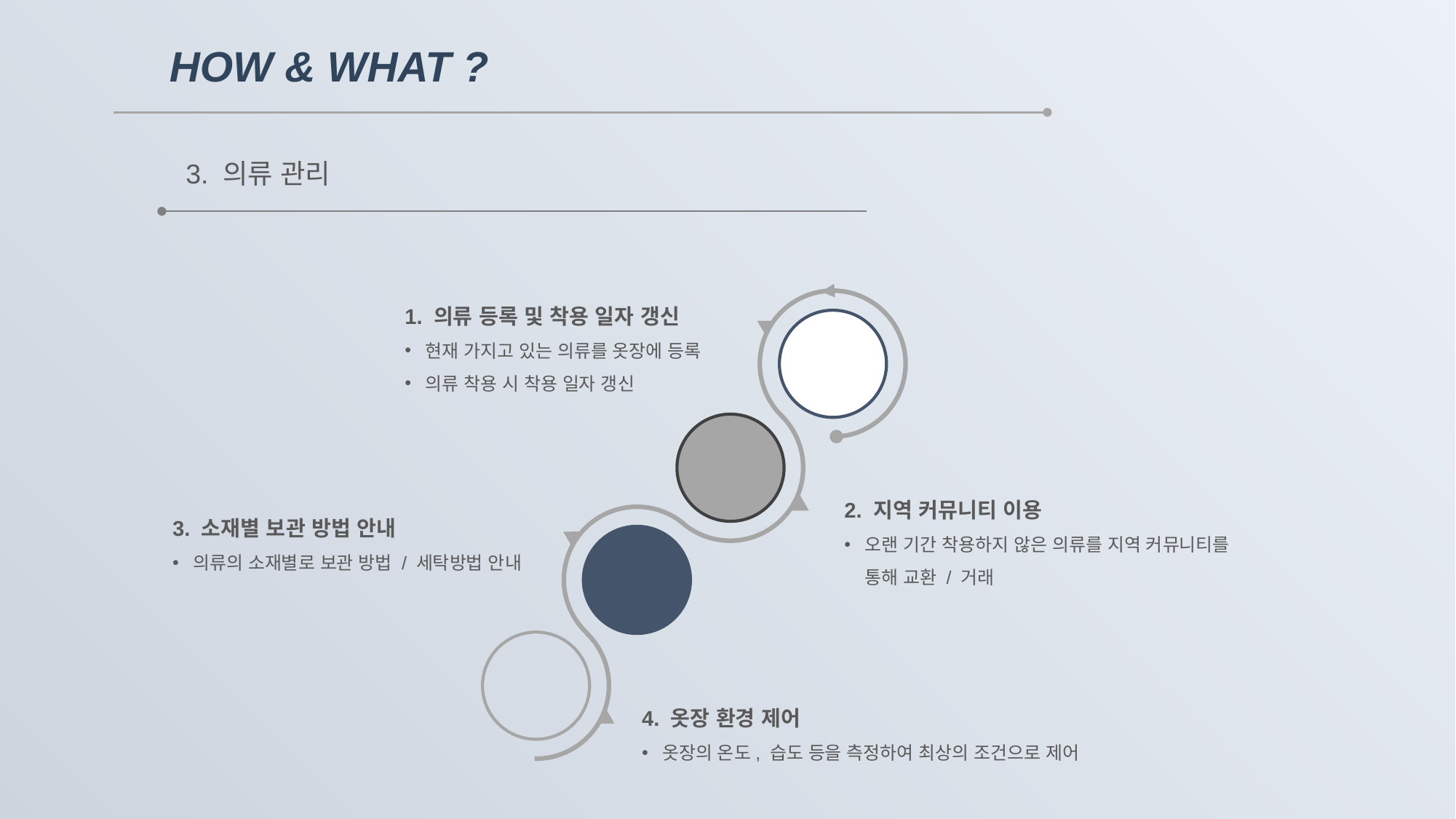

HOW & WHAT ?
3. 의류 관리
1. 의류 등록 및 착용 일자 갱신
현재 가지고 있는 의류를 옷장에 등록
의류 착용 시 착용 일자 갱신

2. 지역 커뮤니티 이용
오랜 기간 착용하지 않은 의류를 지역 커뮤니티를 통해 교환 / 거래
3. 소재별 보관 방법 안내
의류의 소재별로 보관 방법 / 세탁방법 안내

4. 옷장 환경 제어
옷장의 온도, 습도 등을 측정하여 최상의 조건으로 제어